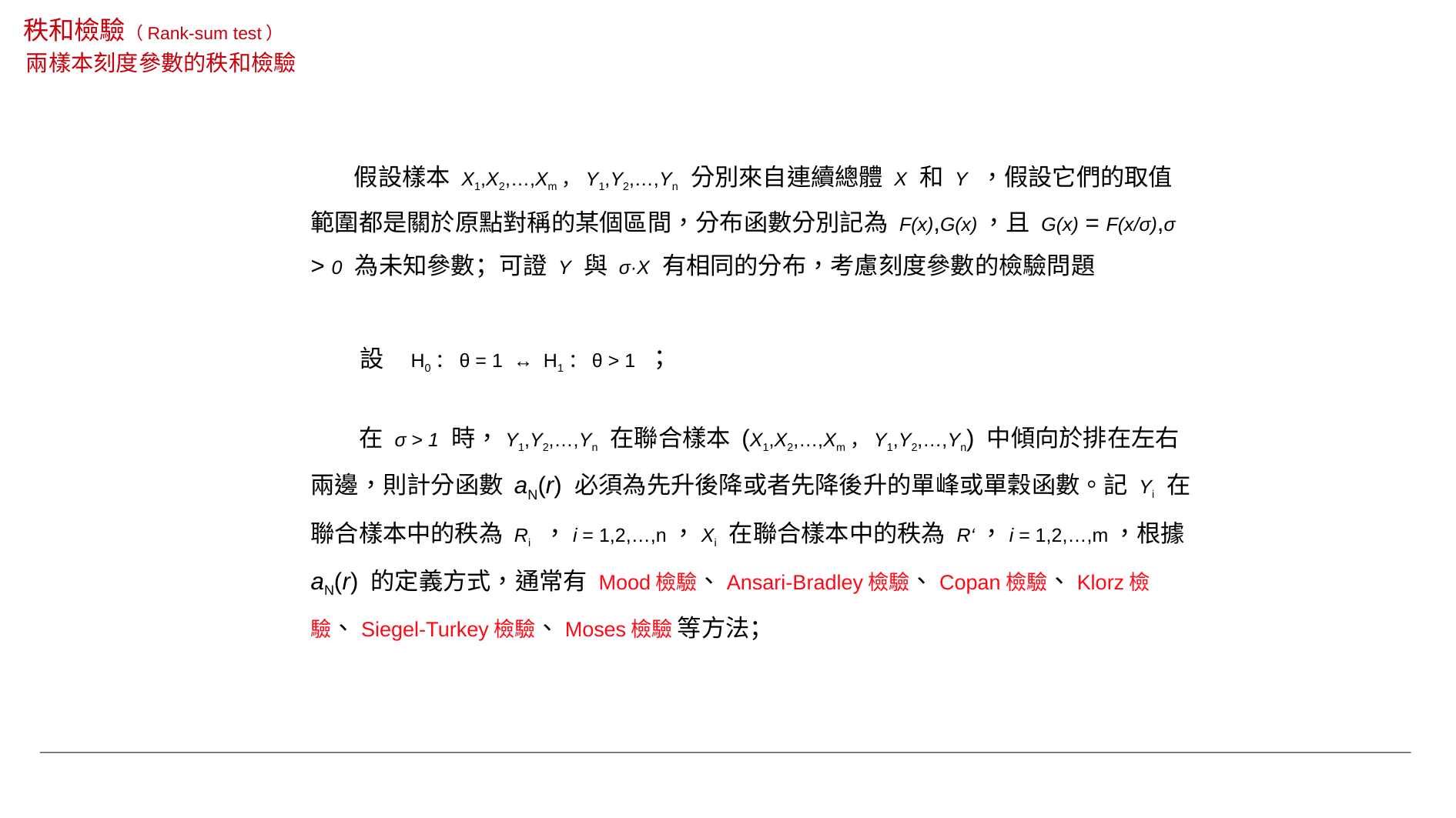

秩和檢驗（Rank-sum test）
兩樣本刻度參數的秩和檢驗
       假設樣本 X1,X2,…,Xm，Y1,Y2,…,Yn 分別來自連續總體 X 和 Y ，假設它們的取值範圍都是關於原點對稱的某個區間，分布函數分別記為 F(x),G(x)，且 G(x) = F(x/σ),σ > 0 為未知參數；可證 Y 與 σ·X 有相同的分布，考慮刻度參數的檢驗問題
        設    H0：θ = 1  ↔  H1：θ > 1 ；
        在 σ > 1 時，Y1,Y2,…,Yn 在聯合樣本 (X1,X2,…,Xm，Y1,Y2,…,Yn) 中傾向於排在左右兩邊，則計分函數 aN(r) 必須為先升後降或者先降後升的單峰或單穀函數。記 Yi 在聯合樣本中的秩為 Ri ，i = 1,2,…,n，Xi 在聯合樣本中的秩為 R‘，i = 1,2,…,m，根據 aN(r) 的定義方式，通常有 Mood檢驗、Ansari-Bradley檢驗、Copan檢驗、Klorz檢驗、Siegel-Turkey檢驗、Moses檢驗 等方法；